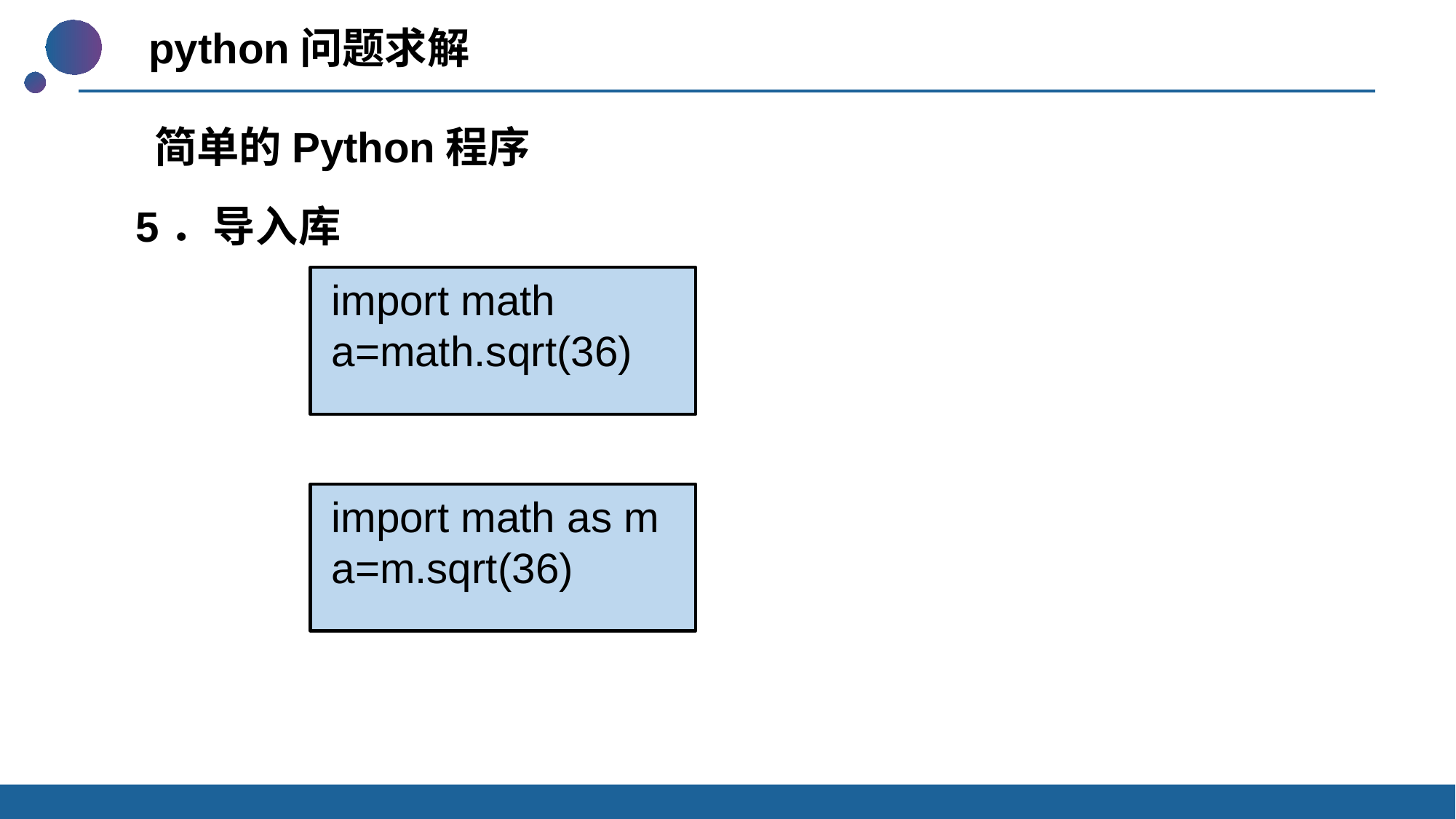

python问题求解

  简单的Python程序
5．导入库

import math
a=math.sqrt(36)

import math as m
a=m.sqrt(36)